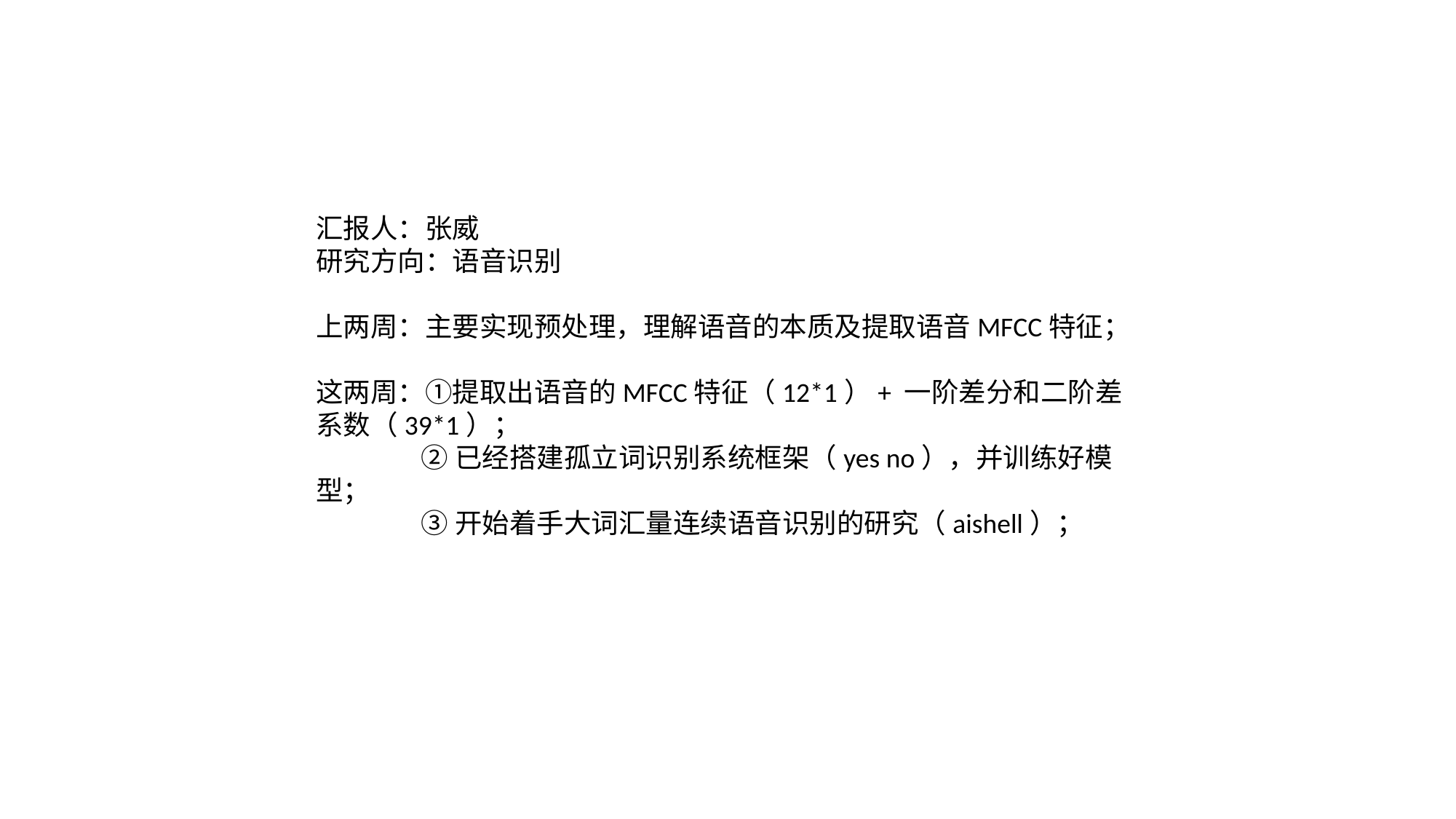

汇报人：张威
研究方向：语音识别

上两周：主要实现预处理，理解语音的本质及提取语音MFCC特征；

这两周：①提取出语音的MFCC特征（12*1）+ 一阶差分和二阶差系数（39*1）；
                 ②已经搭建孤立词识别系统框架（yes no），并训练好模型；
                 ③开始着手大词汇量连续语音识别的研究（aishell）；